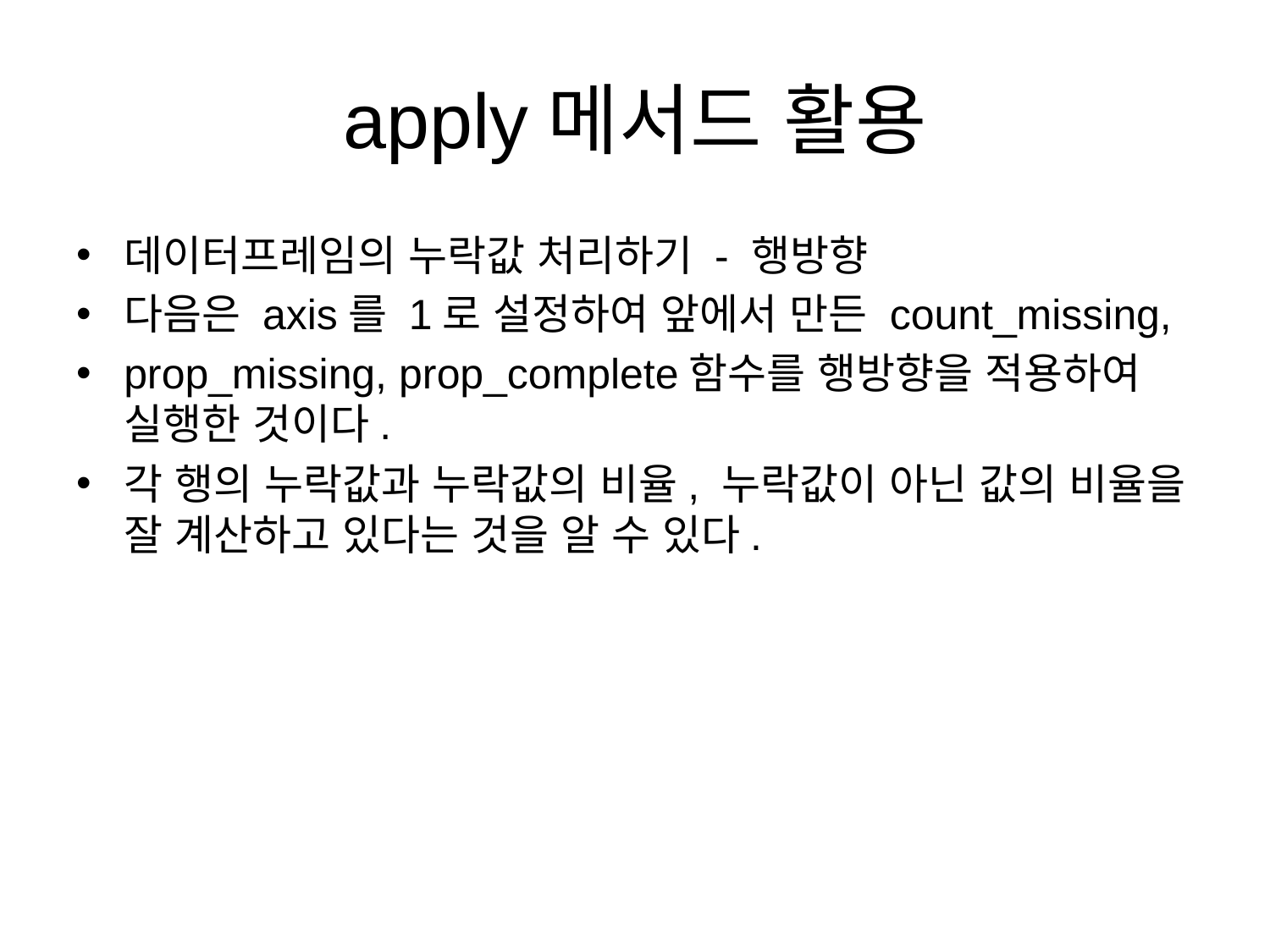

# apply메서드 활용
데이터프레임의 누락값 처리하기 - 행방향
다음은 axis를 1로 설정하여 앞에서 만든 count_missing,
prop_missing, prop_complete함수를 행방향을 적용하여 실행한 것이다.
각 행의 누락값과 누락값의 비율, 누락값이 아닌 값의 비율을 잘 계산하고 있다는 것을 알 수 있다.